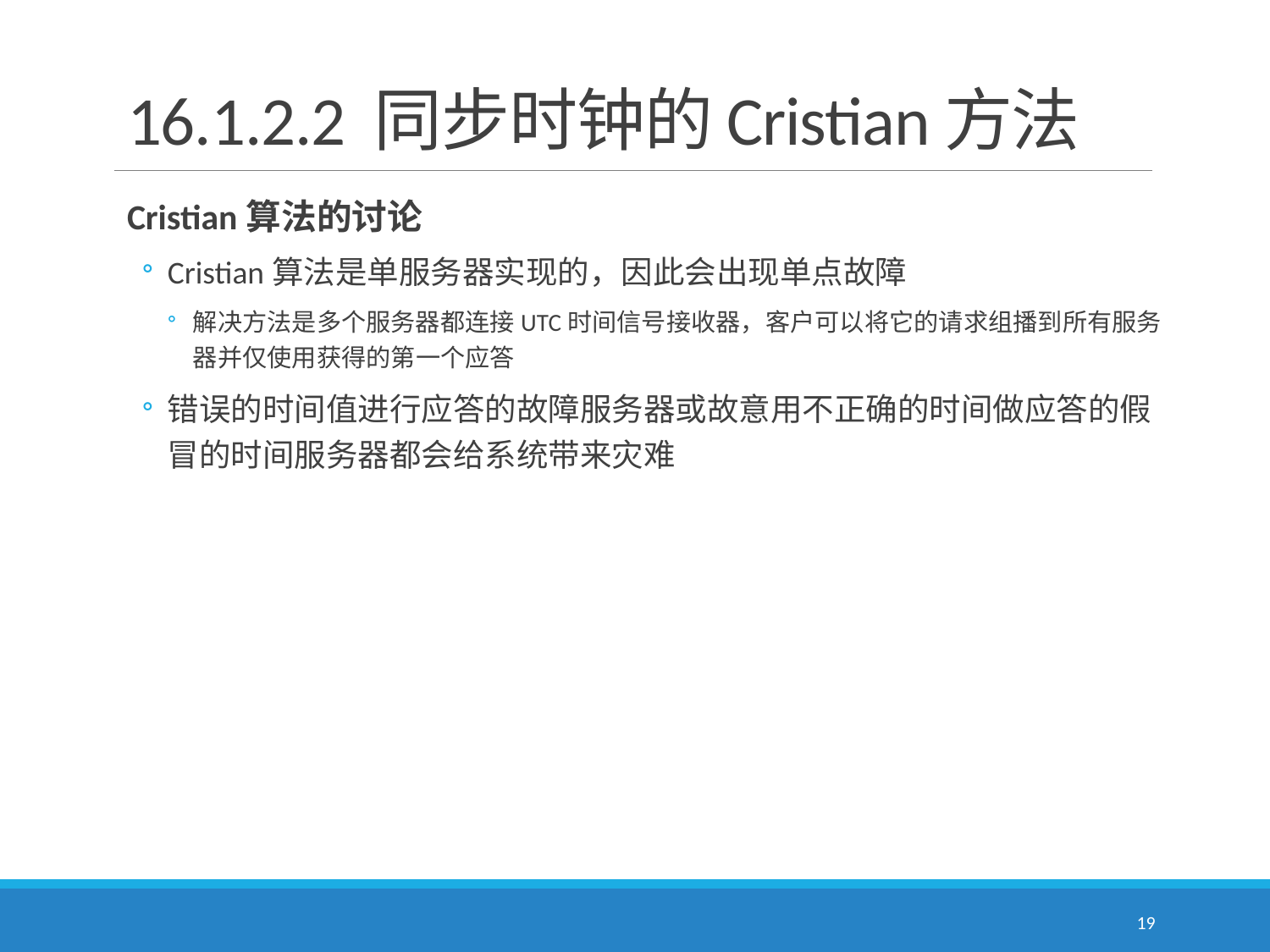

# 16.1.2.2 同步时钟的Cristian方法
Cristian算法的讨论
Cristian算法是单服务器实现的，因此会出现单点故障
解决方法是多个服务器都连接UTC时间信号接收器，客户可以将它的请求组播到所有服务器并仅使用获得的第一个应答
错误的时间值进行应答的故障服务器或故意用不正确的时间做应答的假冒的时间服务器都会给系统带来灾难

19